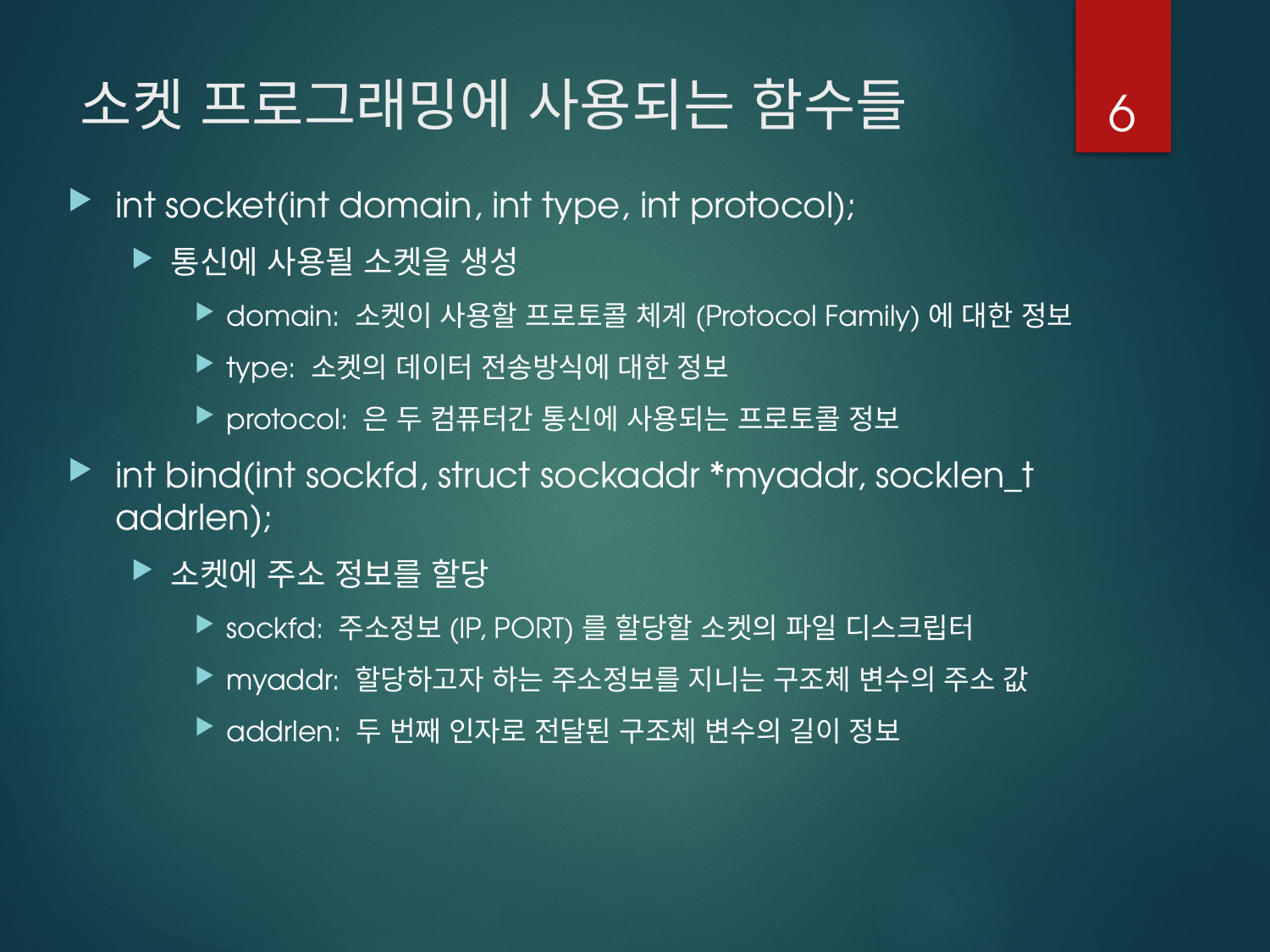

6
# 소켓 프로그래밍에 사용되는 함수들
int socket(int domain, int type, int protocol);
통신에 사용될 소켓을 생성
domain: 소켓이 사용할 프로토콜 체계(Protocol Family)에 대한 정보
type: 소켓의 데이터 전송방식에 대한 정보
protocol: 은 두 컴퓨터간 통신에 사용되는 프로토콜 정보
int bind(int sockfd, struct sockaddr *myaddr, socklen_t addrlen);
소켓에 주소 정보를 할당
sockfd: 주소정보(IP, PORT)를 할당할 소켓의 파일 디스크립터
myaddr: 할당하고자 하는 주소정보를 지니는 구조체 변수의 주소 값
addrlen: 두 번째 인자로 전달된 구조체 변수의 길이 정보